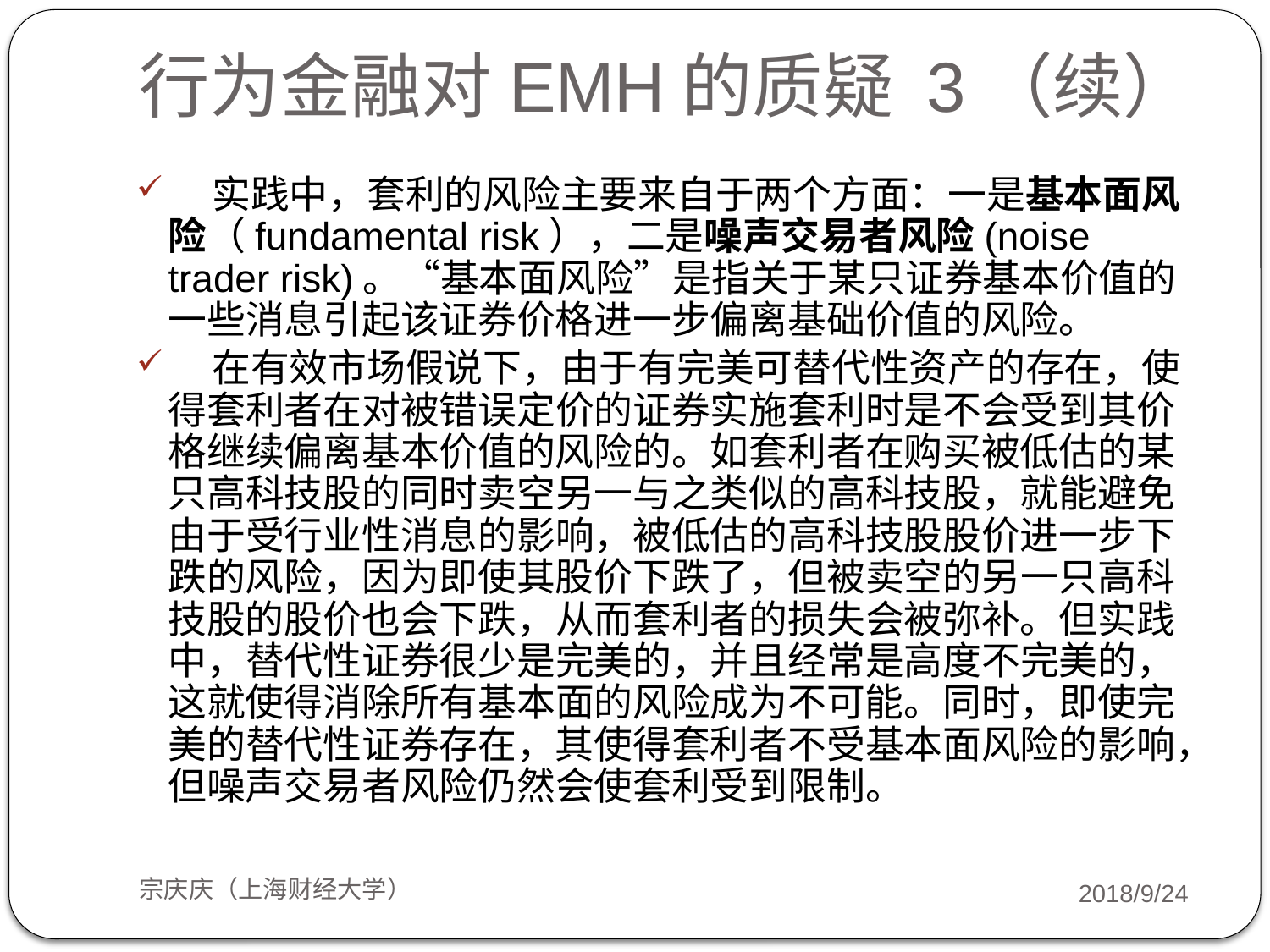

# 行为金融对EMH的质疑 3（续）
    实践中，套利的风险主要来自于两个方面：一是基本面风险（fundamental risk），二是噪声交易者风险(noise trader risk)。“基本面风险”是指关于某只证券基本价值的一些消息引起该证券价格进一步偏离基础价值的风险。
    在有效市场假说下，由于有完美可替代性资产的存在，使得套利者在对被错误定价的证券实施套利时是不会受到其价格继续偏离基本价值的风险的。如套利者在购买被低估的某只高科技股的同时卖空另一与之类似的高科技股，就能避免由于受行业性消息的影响，被低估的高科技股股价进一步下跌的风险，因为即使其股价下跌了，但被卖空的另一只高科技股的股价也会下跌，从而套利者的损失会被弥补。但实践中，替代性证券很少是完美的，并且经常是高度不完美的，这就使得消除所有基本面的风险成为不可能。同时，即使完美的替代性证券存在，其使得套利者不受基本面风险的影响，但噪声交易者风险仍然会使套利受到限制。
宗庆庆（上海财经大学）
2018/9/24